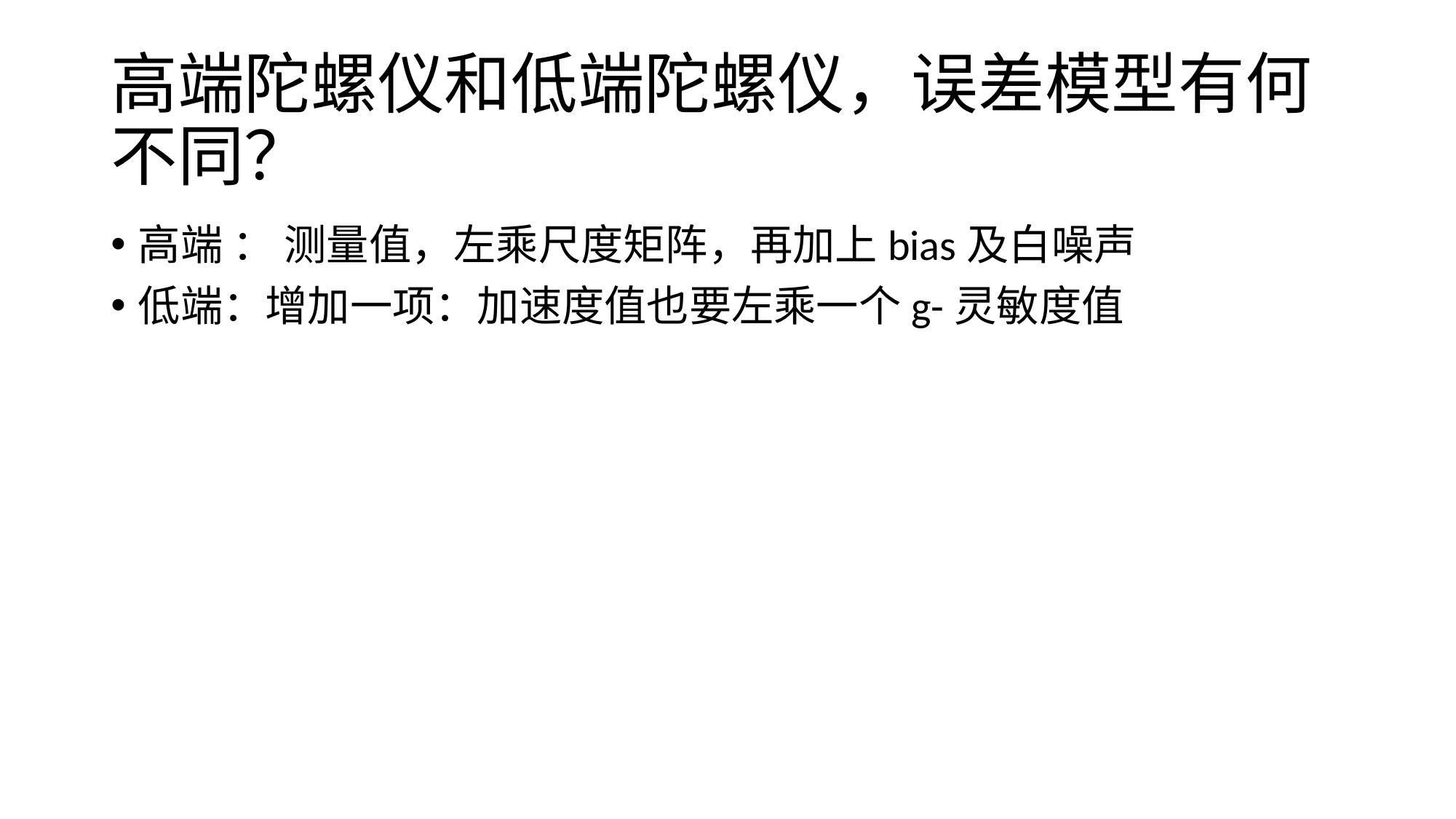

# 高端陀螺仪和低端陀螺仪，误差模型有何不同？
高端 ： 测量值，左乘尺度矩阵，再加上bias及白噪声
低端：增加一项：加速度值也要左乘一个g-灵敏度值